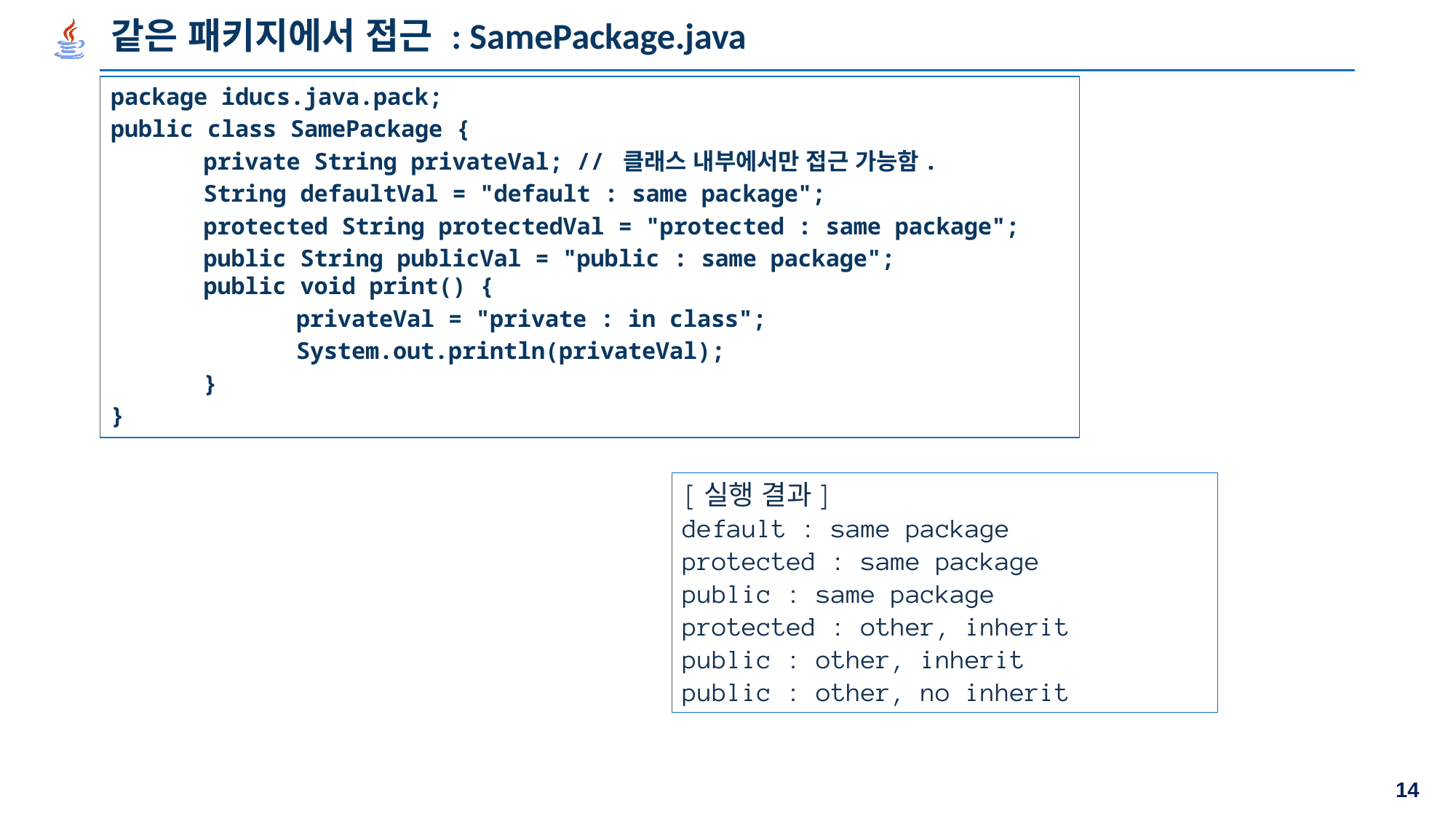

# 같은 패키지에서 접근 : SamePackage.java
package iducs.java.pack;
public class SamePackage {
	private String privateVal; // 클래스 내부에서만 접근 가능함.
	String defaultVal = "default : same package";
	protected String protectedVal = "protected : same package";
	public String publicVal = "public : same package";
	public void print() {
		privateVal = "private : in class";
		System.out.println(privateVal);
	}
}
[실행 결과]
default : same package
protected : same package
public : same package
protected : other, inherit
public : other, inherit
public : other, no inherit
14